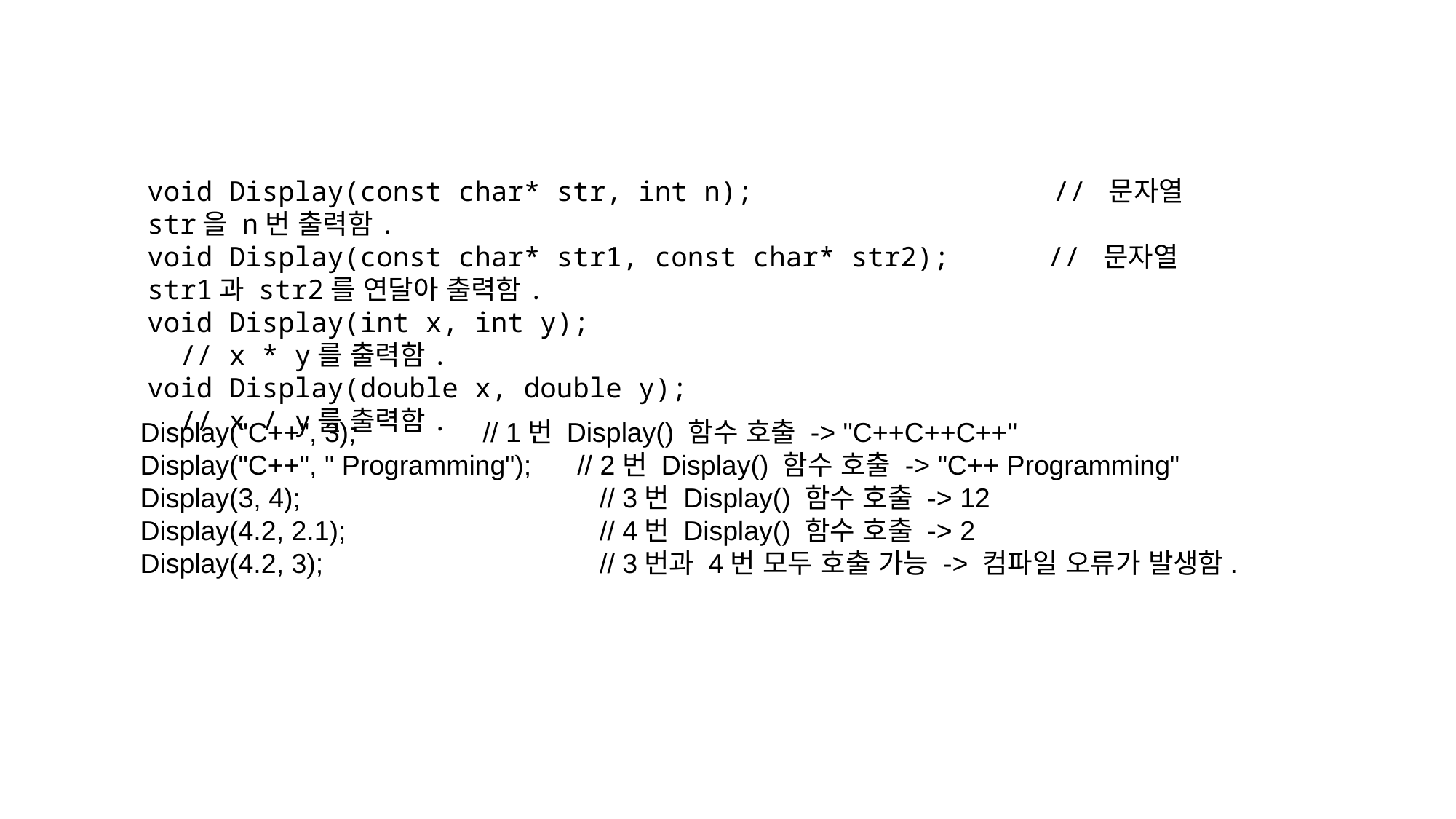

void Display(const char* str, int n);           	  // 문자열 str을 n번 출력함.
void Display(const char* str1, const char* str2);      // 문자열 str1과 str2를 연달아 출력함.
void Display(int x, int y);                     		  // x * y를 출력함.
void Display(double x, double y);            	                    // x / y를 출력함.
Display("C++", 3);            	  // 1번 Display() 함수 호출 -> "C++C++C++"
Display("C++", " Programming");      // 2번 Display() 함수 호출 -> "C++ Programming"
Display(3, 4);                		   // 3번 Display() 함수 호출 -> 12
Display(4.2, 2.1);             		   // 4번 Display() 함수 호출 -> 2
Display(4.2, 3);             		   // 3번과 4번 모두 호출 가능 -> 컴파일 오류가 발생함.